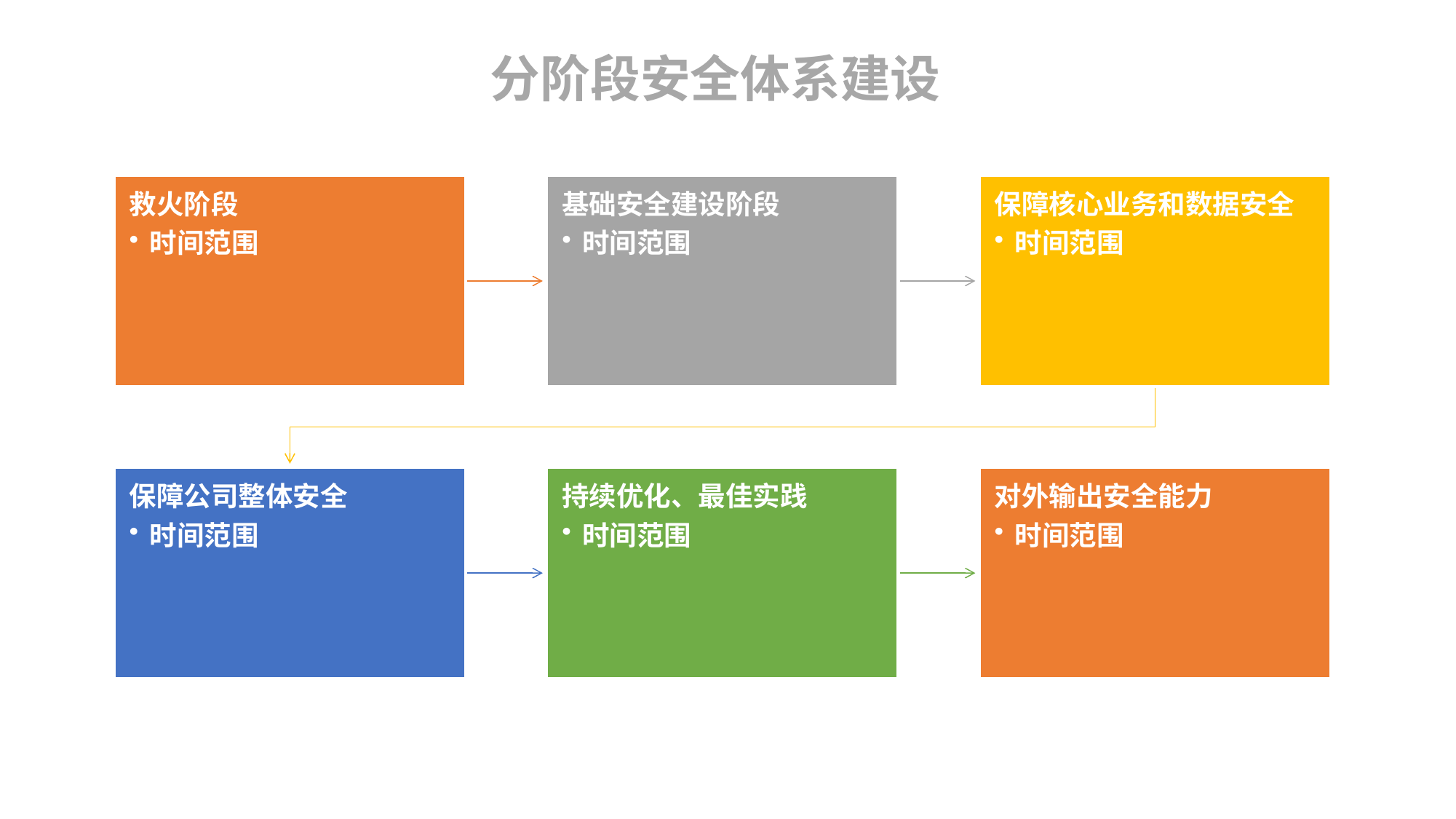

分阶段安全体系建设

救火阶段
时间范围

基础安全建设阶段
时间范围

保障核心业务和数据安全
时间范围

保障公司整体安全
时间范围

持续优化、最佳实践
时间范围
对外输出安全能力
时间范围